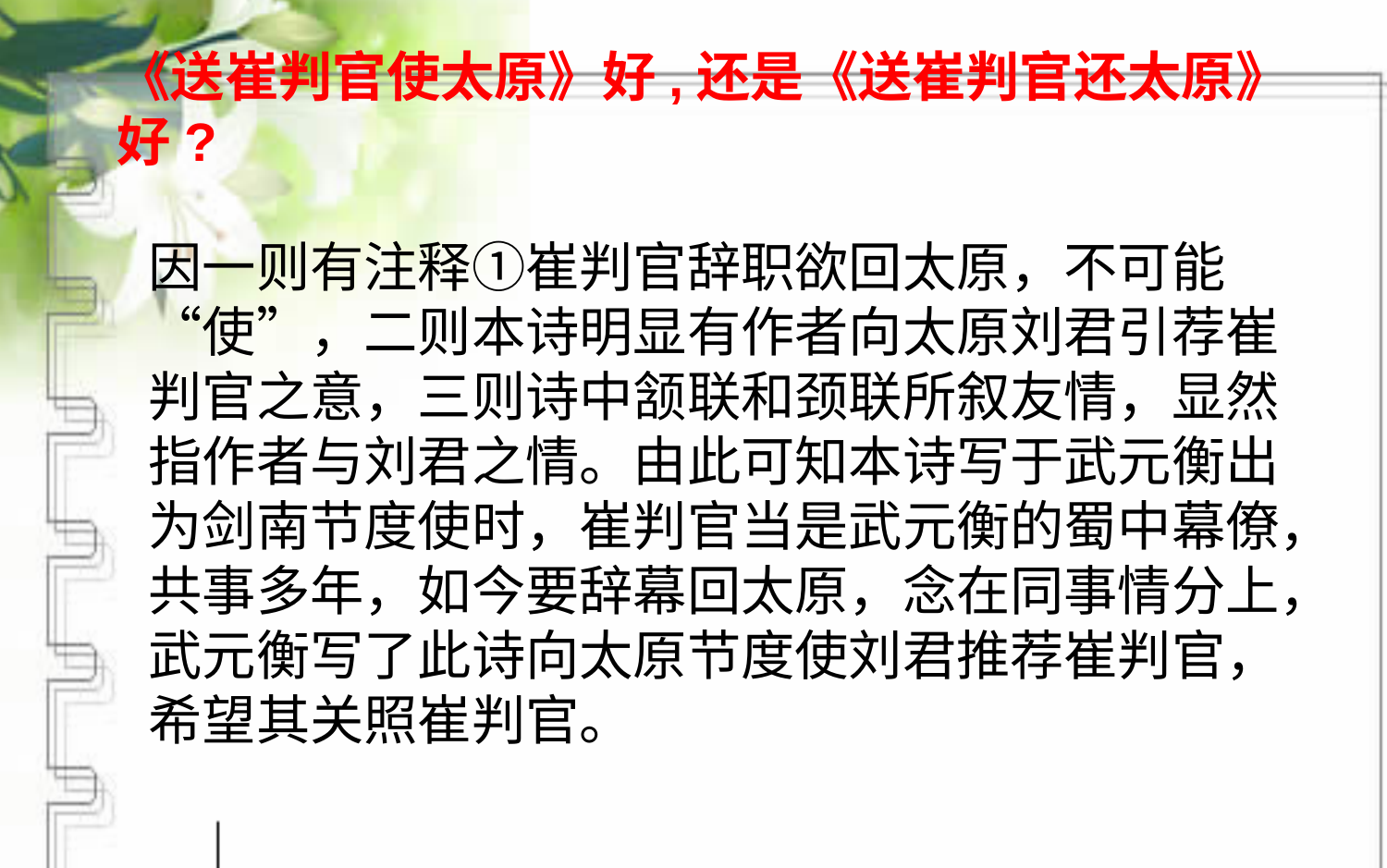

# 《送崔判官使太原》好,还是《送崔判官还太原》好?
因一则有注释①崔判官辞职欲回太原，不可能“使”，二则本诗明显有作者向太原刘君引荐崔判官之意，三则诗中颔联和颈联所叙友情，显然指作者与刘君之情。由此可知本诗写于武元衡出为剑南节度使时，崔判官当是武元衡的蜀中幕僚，共事多年，如今要辞幕回太原，念在同事情分上，武元衡写了此诗向太原节度使刘君推荐崔判官，希望其关照崔判官。